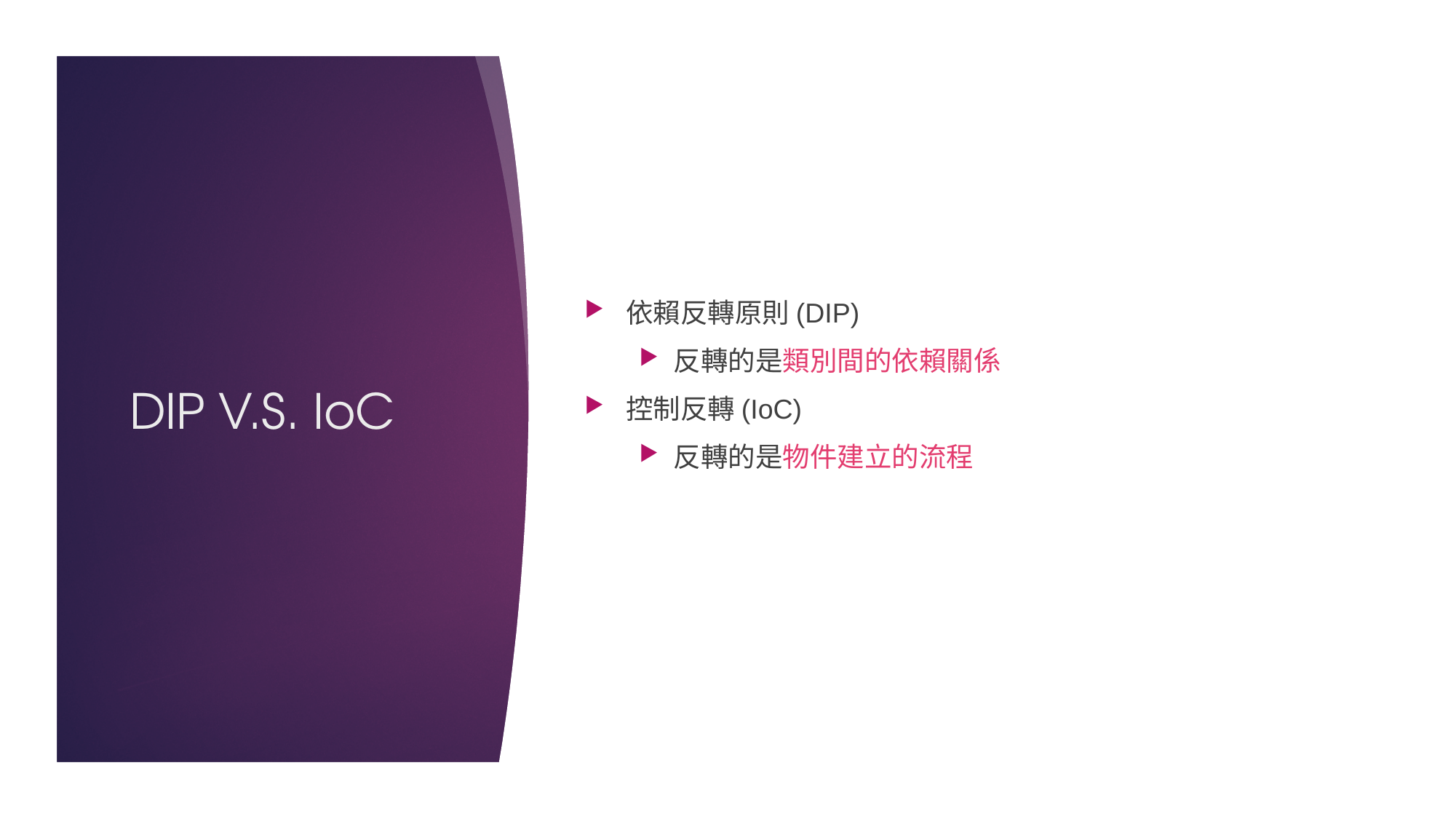

依賴反轉原則(DIP)
反轉的是類別間的依賴關係
控制反轉(IoC)
反轉的是物件建立的流程

# DIP V.S. IoC